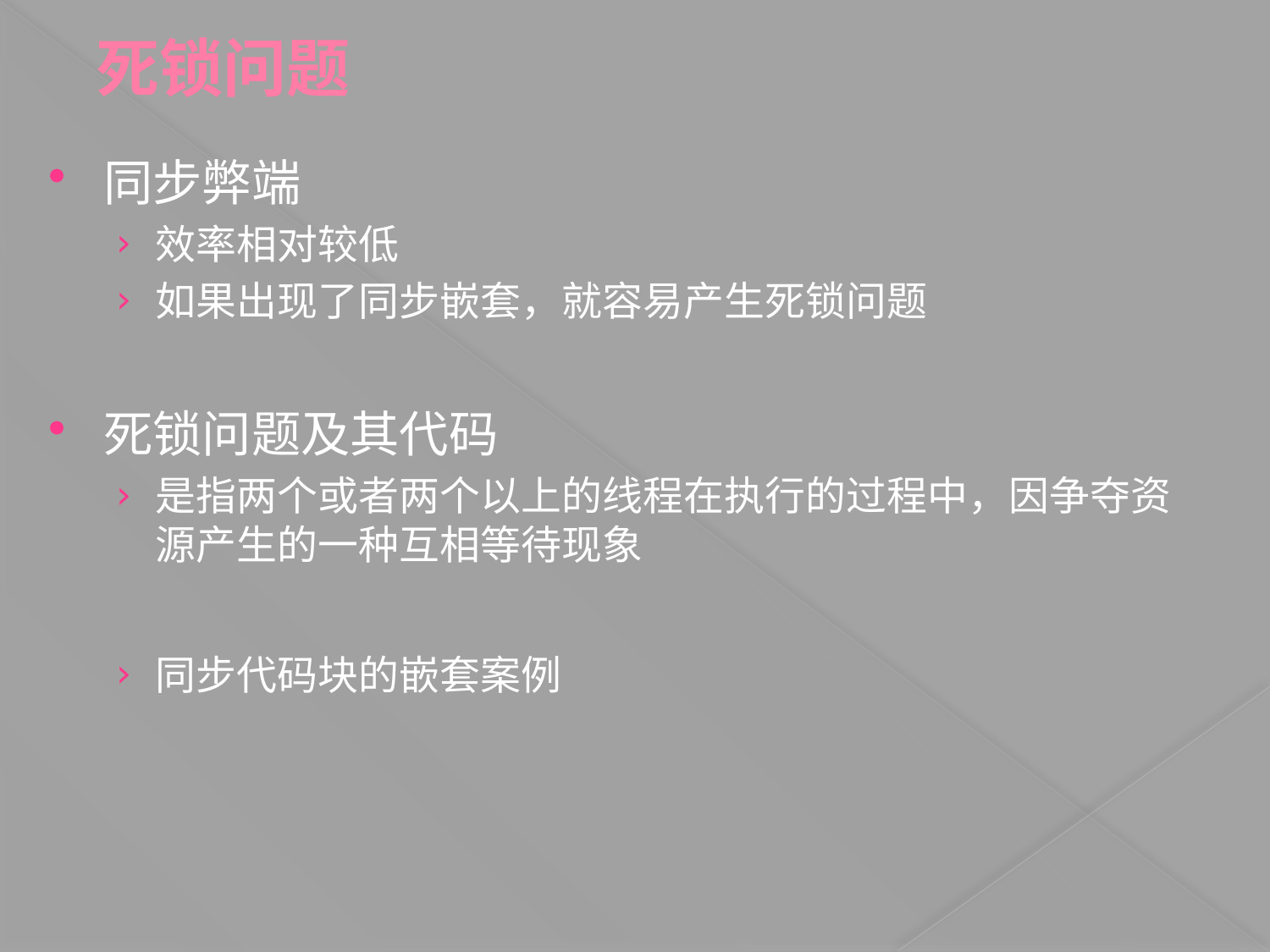

# 死锁问题
同步弊端
效率相对较低
如果出现了同步嵌套，就容易产生死锁问题

死锁问题及其代码
是指两个或者两个以上的线程在执行的过程中，因争夺资源产生的一种互相等待现象

同步代码块的嵌套案例